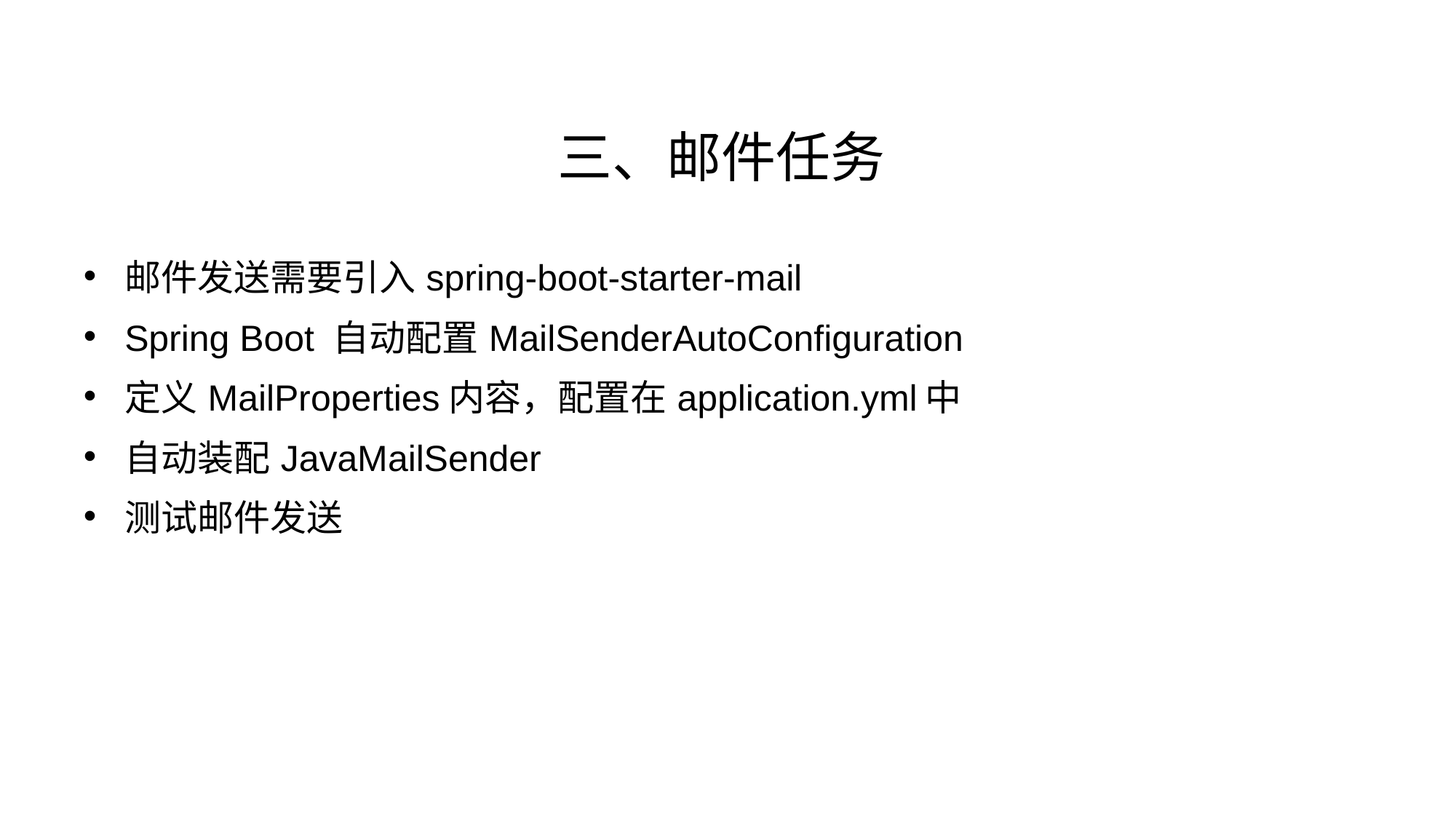

# 三、邮件任务
邮件发送需要引入spring-boot-starter-mail
Spring Boot 自动配置MailSenderAutoConfiguration
定义MailProperties内容，配置在application.yml中
自动装配JavaMailSender
测试邮件发送